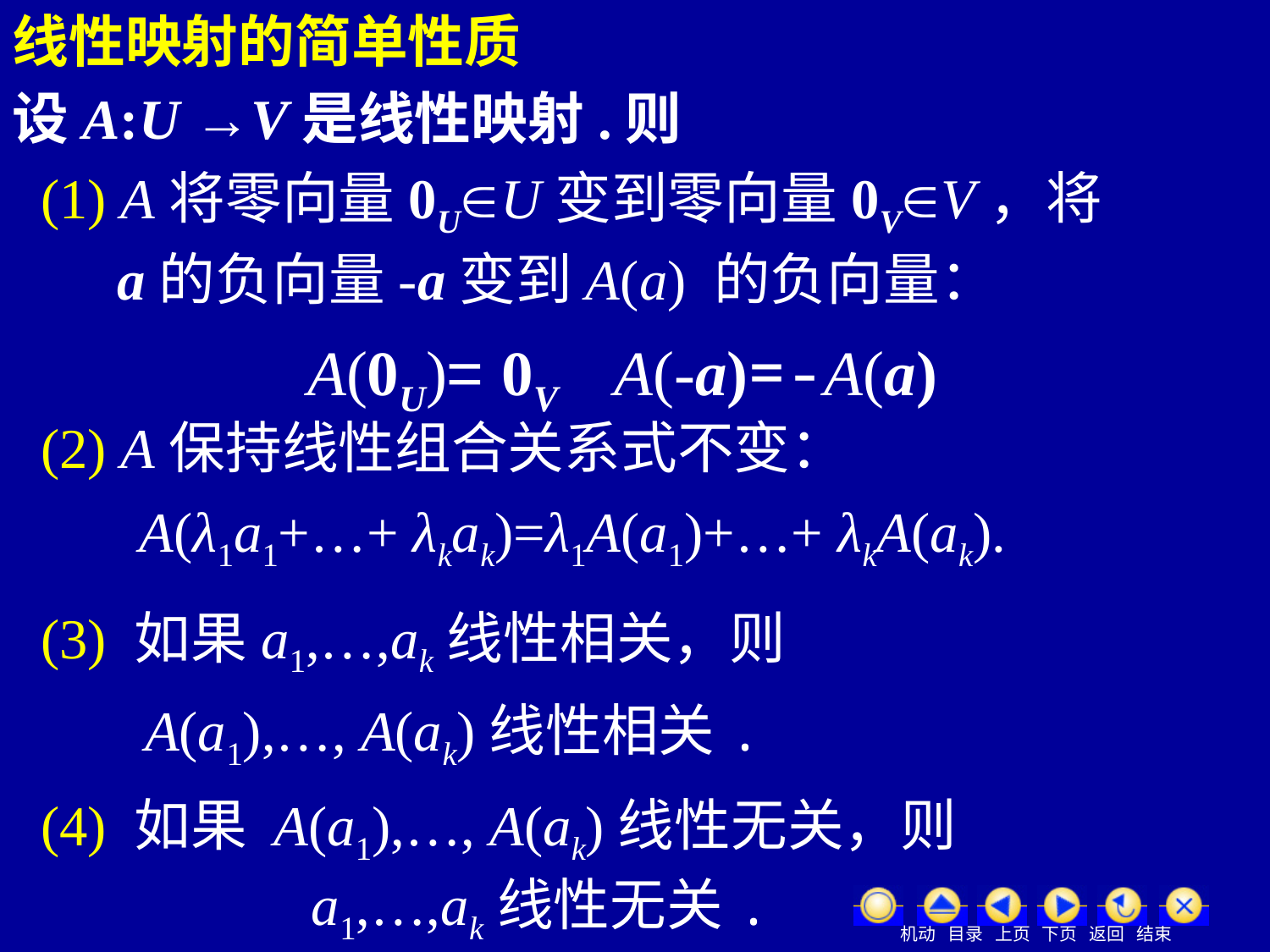

线性映射的简单性质
设A:U →V是线性映射.则
  (1) A将零向量0U∈U变到零向量0V∈V，将
a的负向量-a变到A(a) 的负向量：
    A(0U)= 0V    A(-a)=-A(a)
  (2) A保持线性组合关系式不变：
A(λ1a1+…+ λkak)=λ1A(a1)+…+ λkA(ak).
  (3) 如果a1,…,ak线性相关，则
A(a1),…, A(ak)线性相关.
  (4) 如果 A(a1),…, A(ak)线性无关，则
 a1,…,ak线性无关.